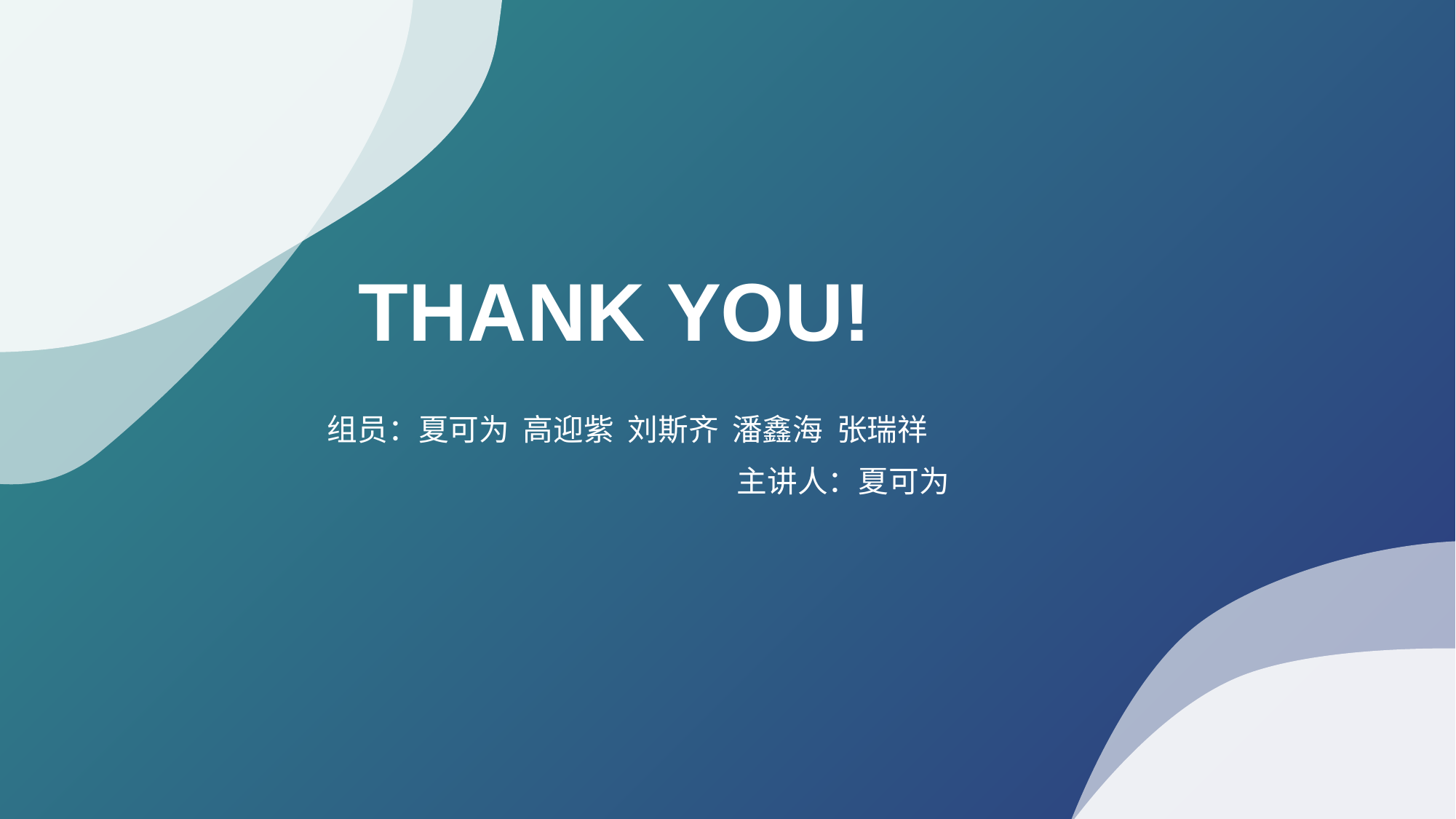

THANK YOU!
组员：夏可为  高迎紫  刘斯齐  潘鑫海  张瑞祥
主讲人：夏可为